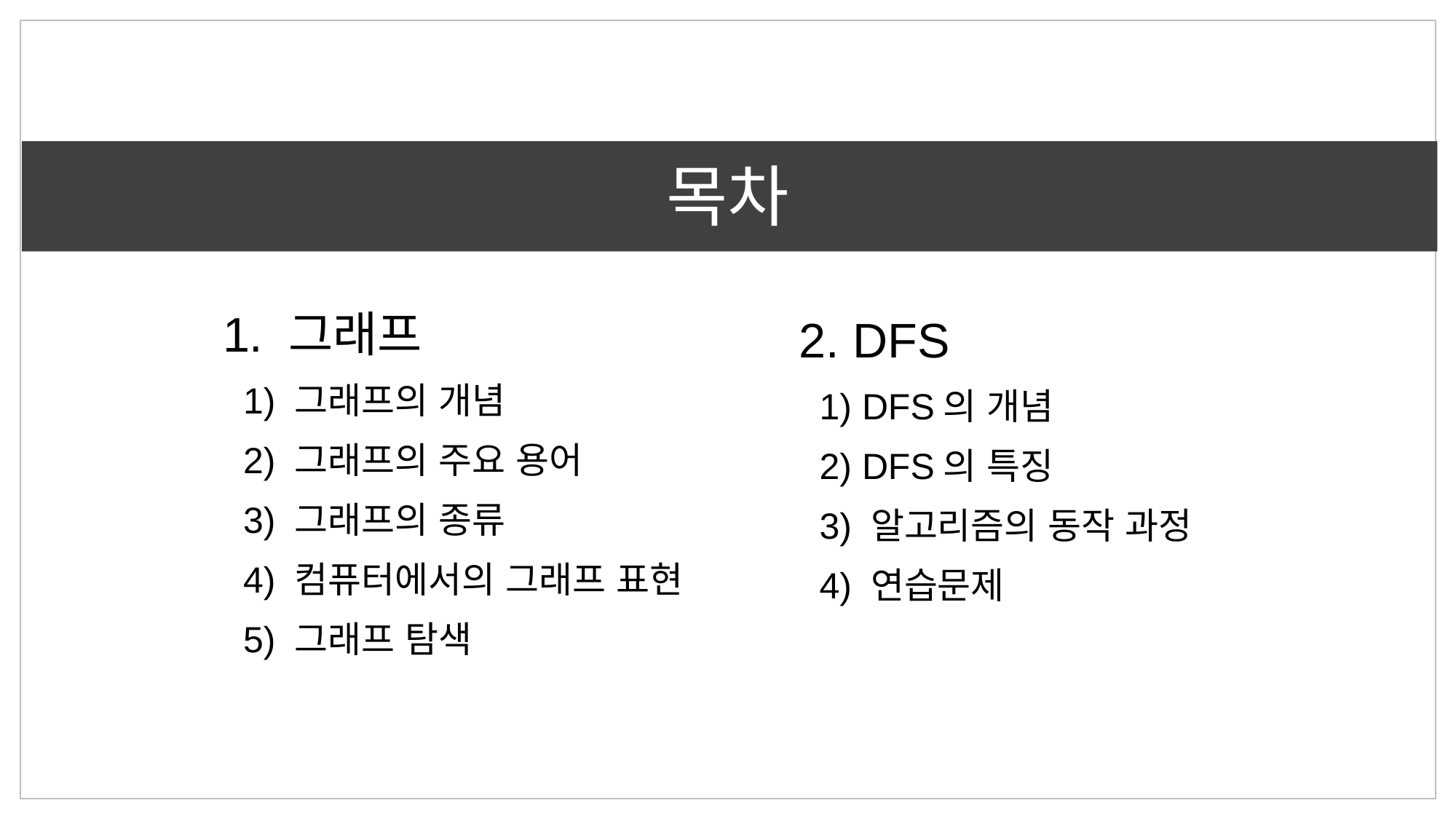

# 목차

1. 그래프
  1) 그래프의 개념
  2) 그래프의 주요 용어
  3) 그래프의 종류
  4) 컴퓨터에서의 그래프 표현
  5) 그래프 탐색
2. DFS
  1) DFS의 개념
  2) DFS의 특징
  3) 알고리즘의 동작 과정
  4) 연습문제